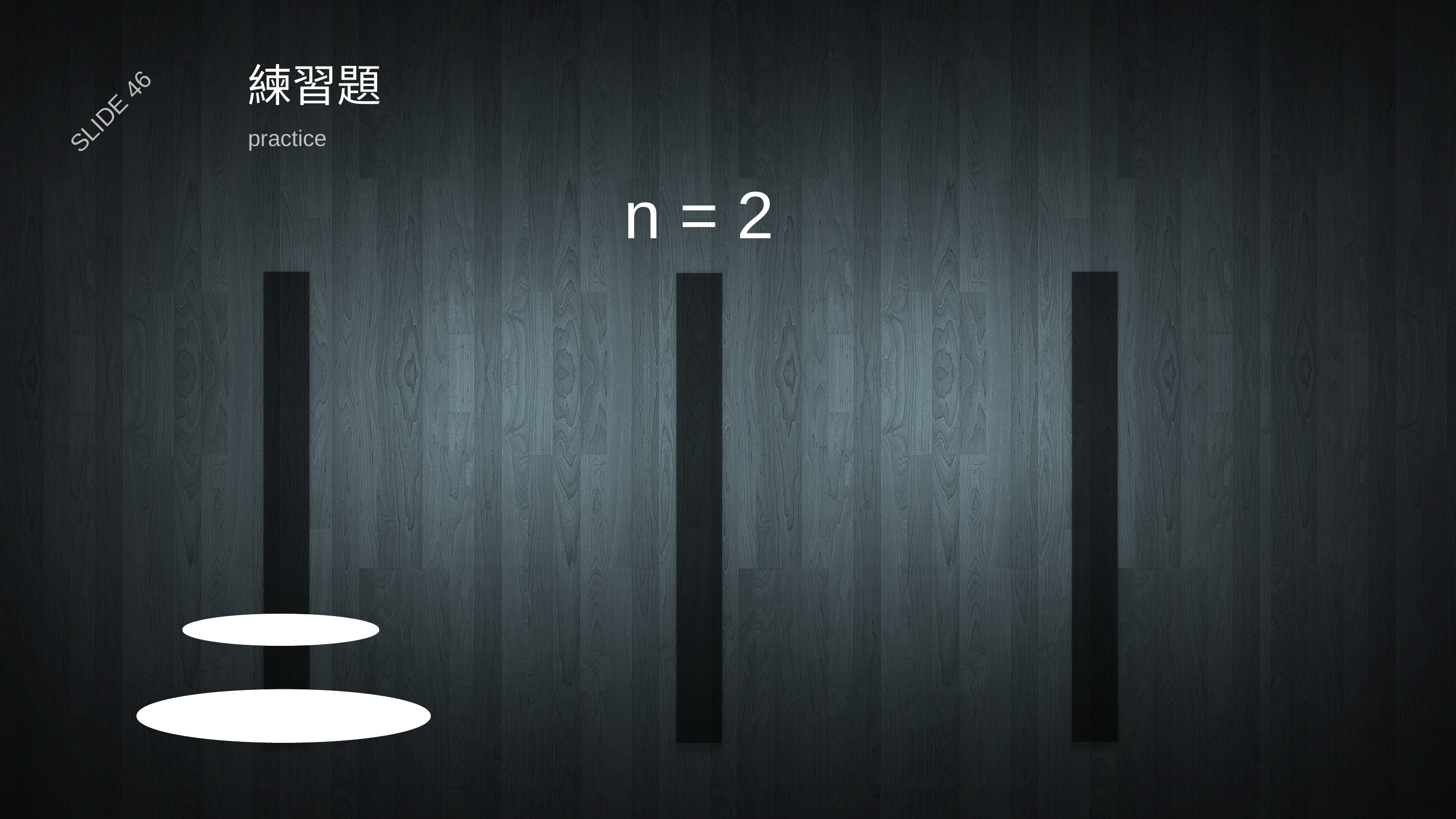

# 練習題
SLIDE 46
practice

n = 2